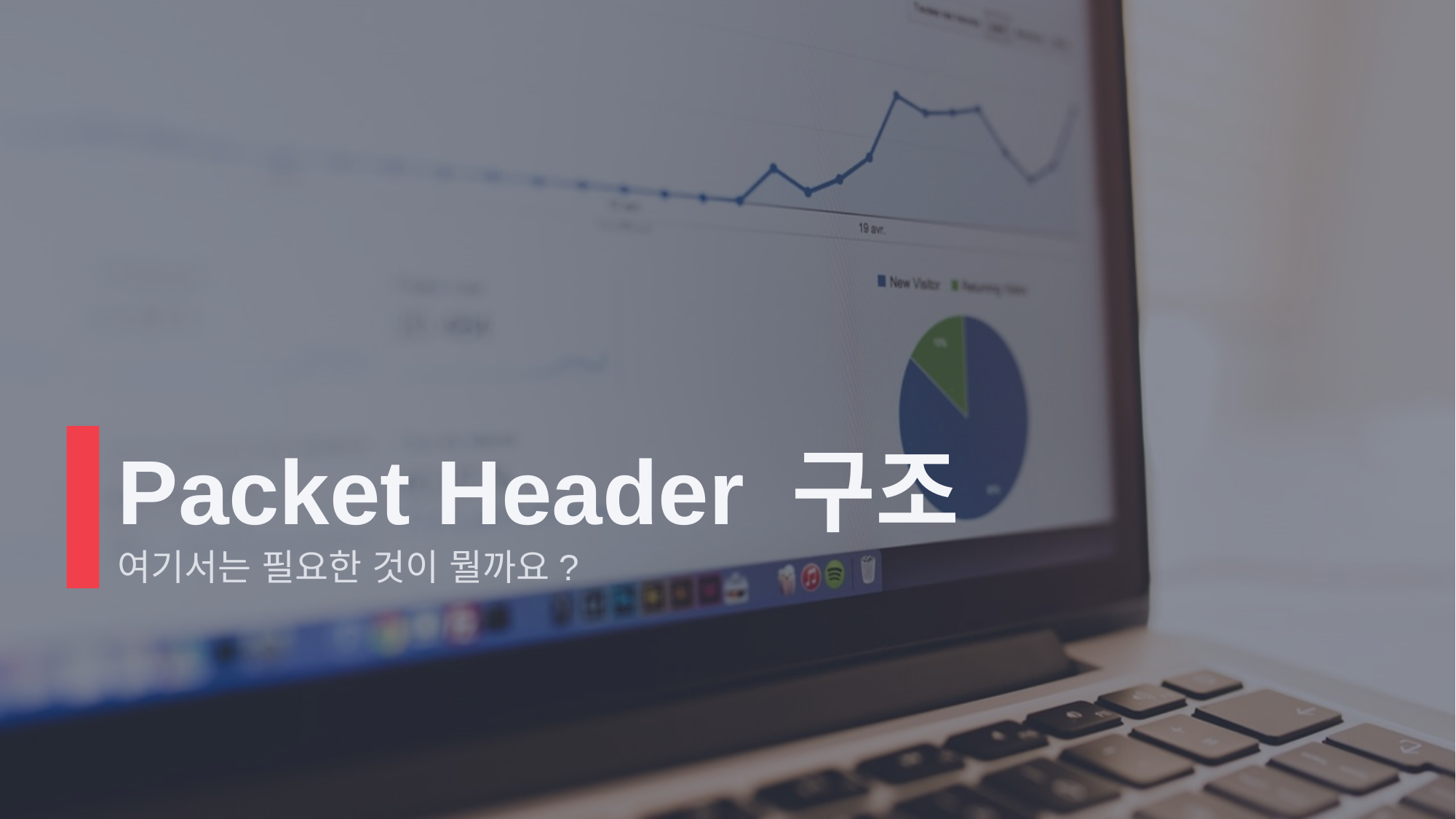

# Packet Header 구조
여기서는 필요한 것이 뭘까요?